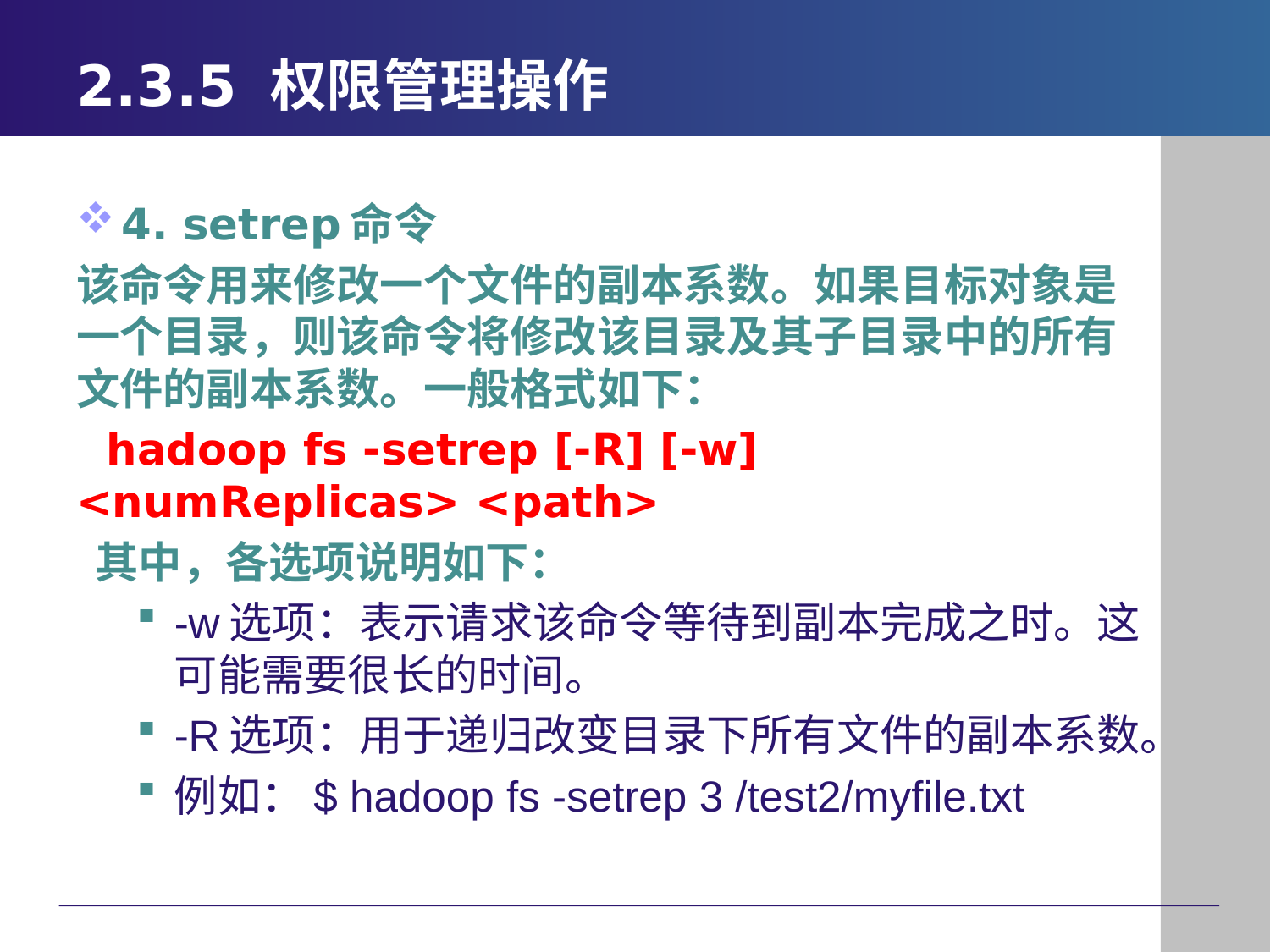

# 2.3.5 权限管理操作
4. setrep命令
该命令用来修改一个文件的副本系数。如果目标对象是一个目录，则该命令将修改该目录及其子目录中的所有文件的副本系数。一般格式如下：
  hadoop fs -setrep [-R] [-w] <numReplicas> <path>
 其中，各选项说明如下：
-w选项：表示请求该命令等待到副本完成之时。这可能需要很长的时间。
-R选项：用于递归改变目录下所有文件的副本系数。
例如：$ hadoop fs -setrep 3 /test2/myfile.txt